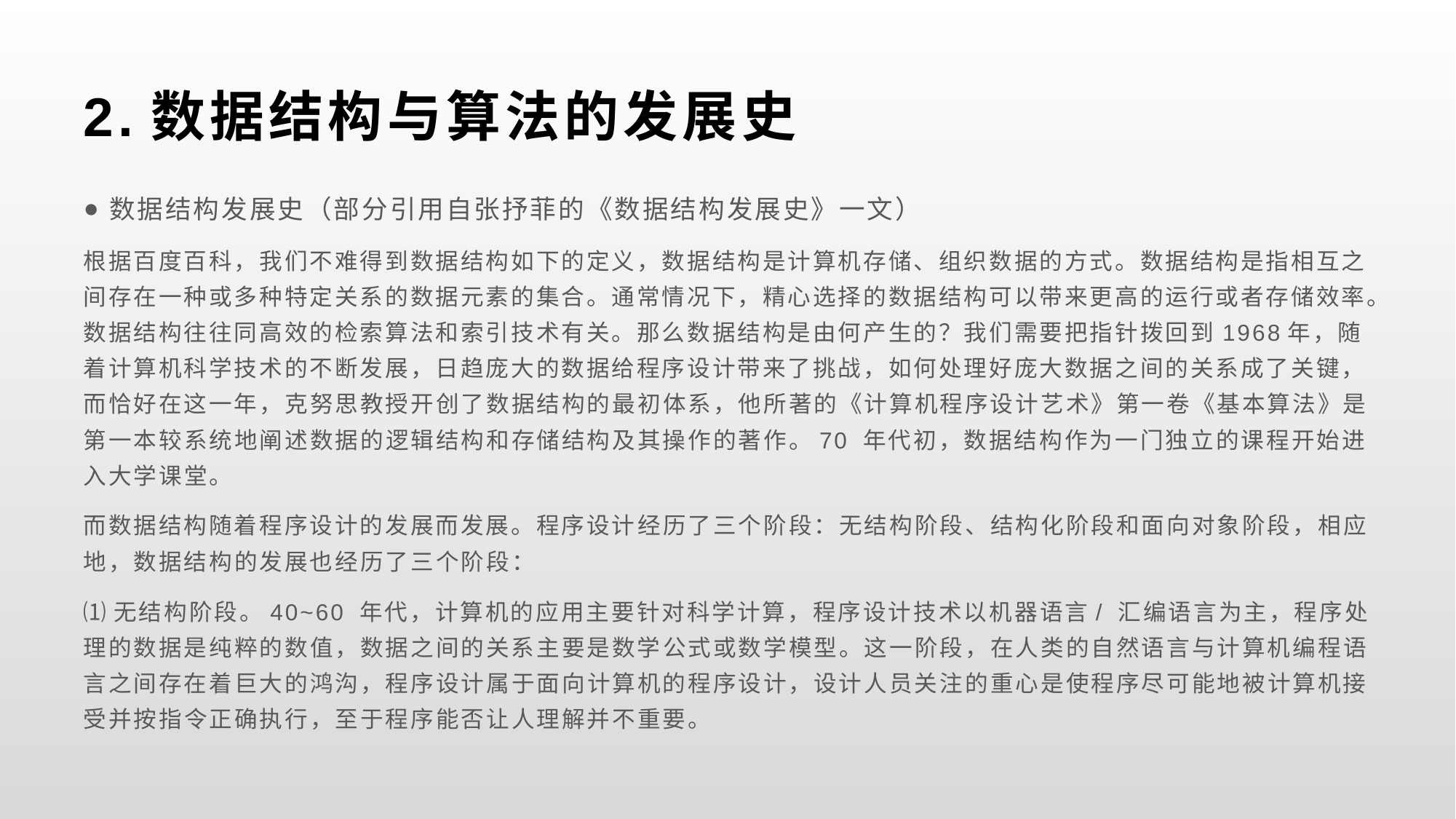

# 2.数据结构与算法的发展史
数据结构发展史（部分引用自张抒菲的《数据结构发展史》一文）
根据百度百科，我们不难得到数据结构如下的定义，数据结构是计算机存储、组织数据的方式。数据结构是指相互之间存在一种或多种特定关系的数据元素的集合。通常情况下，精心选择的数据结构可以带来更高的运行或者存储效率。数据结构往往同高效的检索算法和索引技术有关。那么数据结构是由何产生的？我们需要把指针拨回到1968年，随着计算机科学技术的不断发展，日趋庞大的数据给程序设计带来了挑战，如何处理好庞大数据之间的关系成了关键，而恰好在这一年，克努思教授开创了数据结构的最初体系，他所著的《计算机程序设计艺术》第一卷《基本算法》是第一本较系统地阐述数据的逻辑结构和存储结构及其操作的著作。70 年代初，数据结构作为一门独立的课程开始进入大学课堂。
而数据结构随着程序设计的发展而发展。程序设计经历了三个阶段：无结构阶段、结构化阶段和面向对象阶段，相应地，数据结构的发展也经历了三个阶段：
⑴无结构阶段。40~60 年代，计算机的应用主要针对科学计算，程序设计技术以机器语言/ 汇编语言为主，程序处理的数据是纯粹的数值，数据之间的关系主要是数学公式或数学模型。这一阶段，在人类的自然语言与计算机编程语言之间存在着巨大的鸿沟，程序设计属于面向计算机的程序设计，设计人员关注的重心是使程序尽可能地被计算机接受并按指令正确执行，至于程序能否让人理解并不重要。